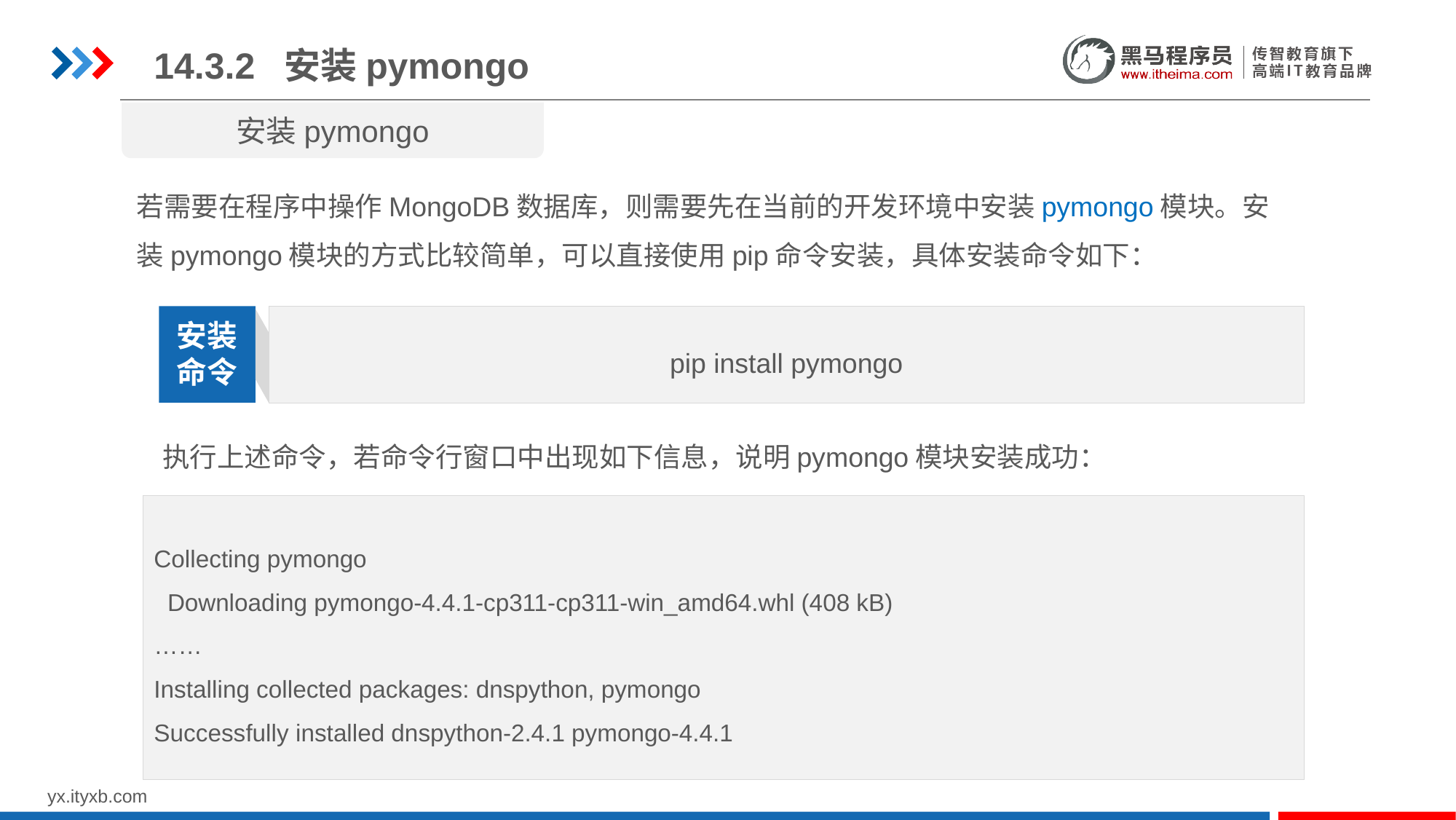

14.3.2  安装pymongo

安装pymongo
若需要在程序中操作MongoDB数据库，则需要先在当前的开发环境中安装pymongo模块。安装pymongo模块的方式比较简单，可以直接使用pip命令安装，具体安装命令如下：

pip install pymongo

安装
命令
执行上述命令，若命令行窗口中出现如下信息，说明pymongo模块安装成功：
Collecting pymongo
  Downloading pymongo-4.4.1-cp311-cp311-win_amd64.whl (408 kB)
……
Installing collected packages: dnspython, pymongo
Successfully installed dnspython-2.4.1 pymongo-4.4.1